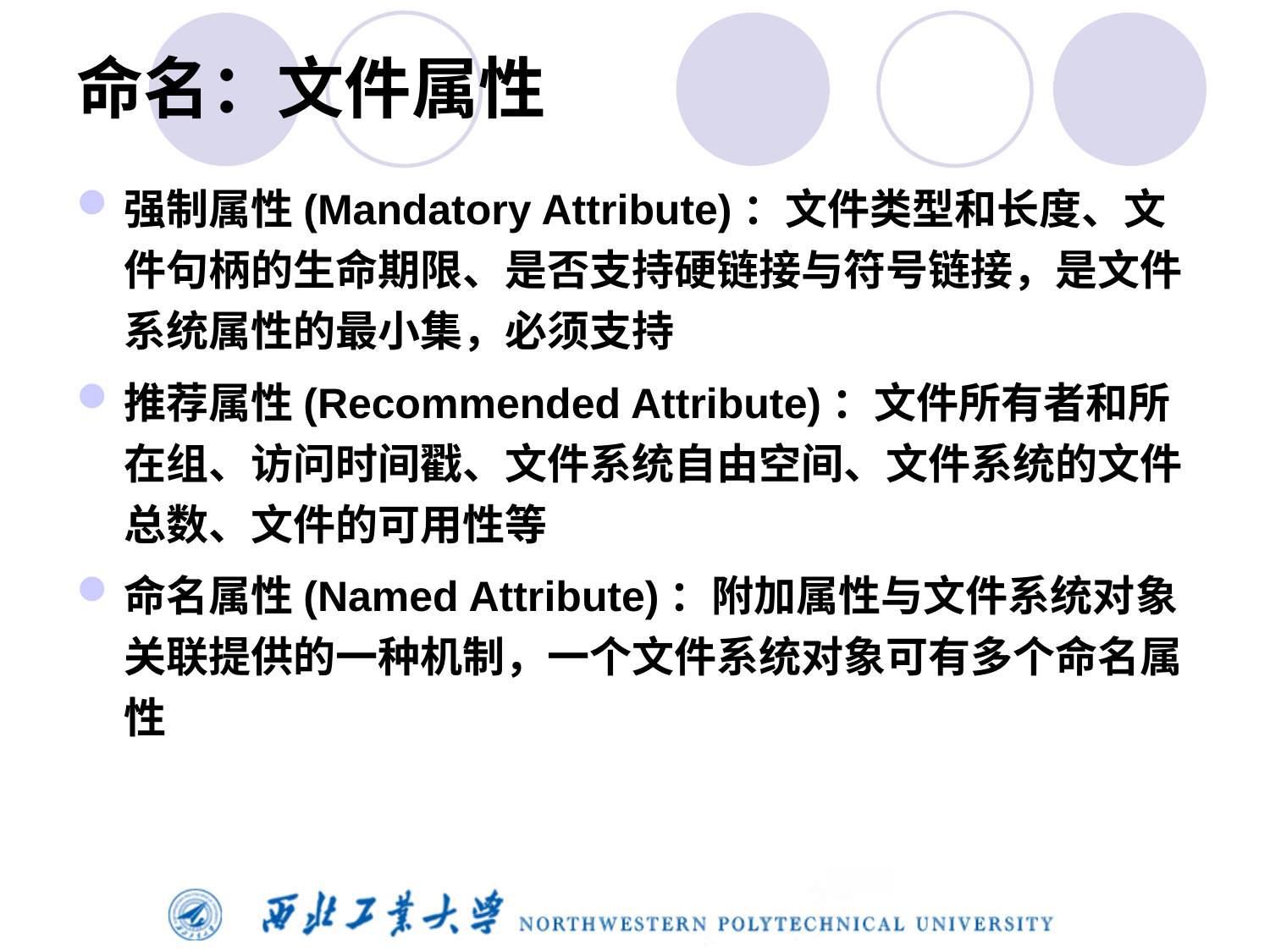

# 命名：文件属性
强制属性(Mandatory Attribute)：文件类型和长度、文件句柄的生命期限、是否支持硬链接与符号链接，是文件系统属性的最小集，必须支持
推荐属性(Recommended Attribute)：文件所有者和所在组、访问时间戳、文件系统自由空间、文件系统的文件总数、文件的可用性等
命名属性(Named Attribute)：附加属性与文件系统对象关联提供的一种机制，一个文件系统对象可有多个命名属性